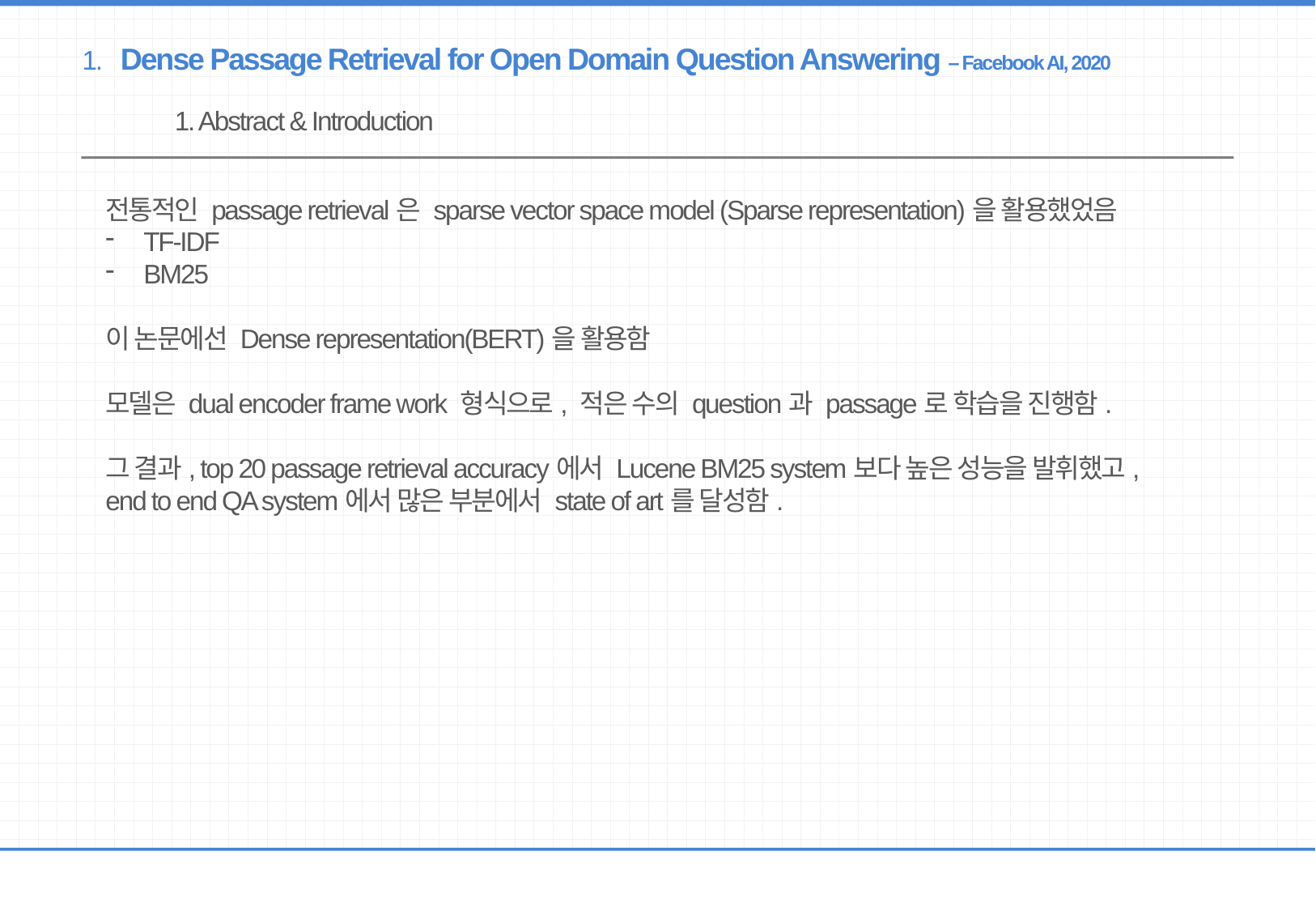

1.   Dense Passage Retrieval for Open Domain Question Answering – Facebook AI, 2020
1. Abstract & Introduction

전통적인 passage retrieval은 sparse vector space model (Sparse representation)을 활용했었음
TF-IDF
BM25

이 논문에선 Dense representation(BERT)을 활용함

모델은 dual encoder frame work 형식으로, 적은 수의 question과 passage로 학습을 진행함.

그 결과, top 20 passage retrieval accuracy에서 Lucene BM25 system보다 높은 성능을 발휘했고, end to end QA system에서 많은 부분에서 state of art를 달성함.